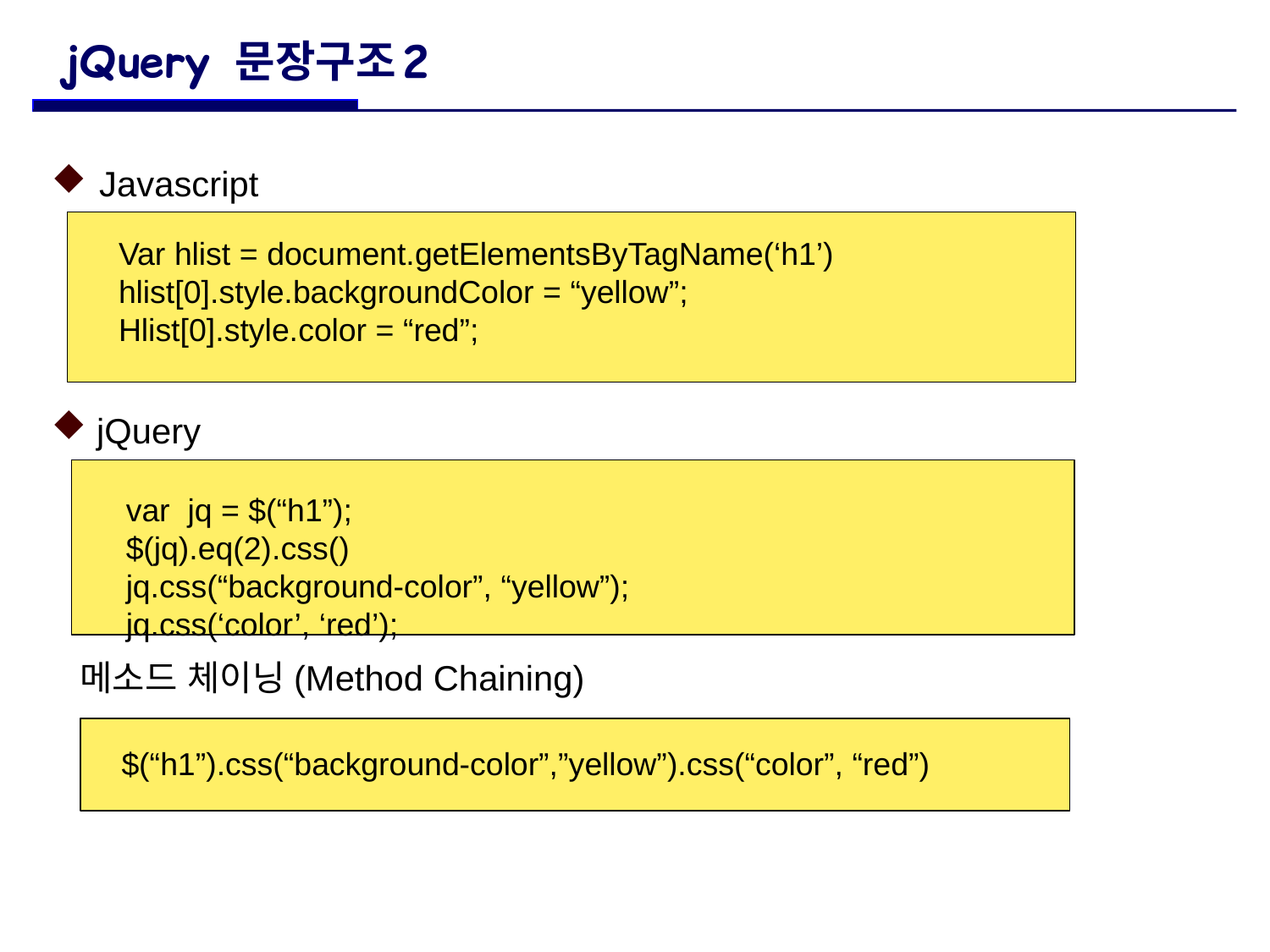

# jQuery 문장구조2
Javascript

 jQuery

  메소드 체이닝(Method Chaining)

Var hlist = document.getElementsByTagName(‘h1’)
hlist[0].style.backgroundColor = “yellow”;
Hlist[0].style.color = “red”;

var  jq = $(“h1”);
$(jq).eq(2).css()
jq.css(“background-color”, “yellow”);
jq.css(‘color’, ‘red’);

$(“h1”).css(“background-color”,”yellow”).css(“color”, “red”)